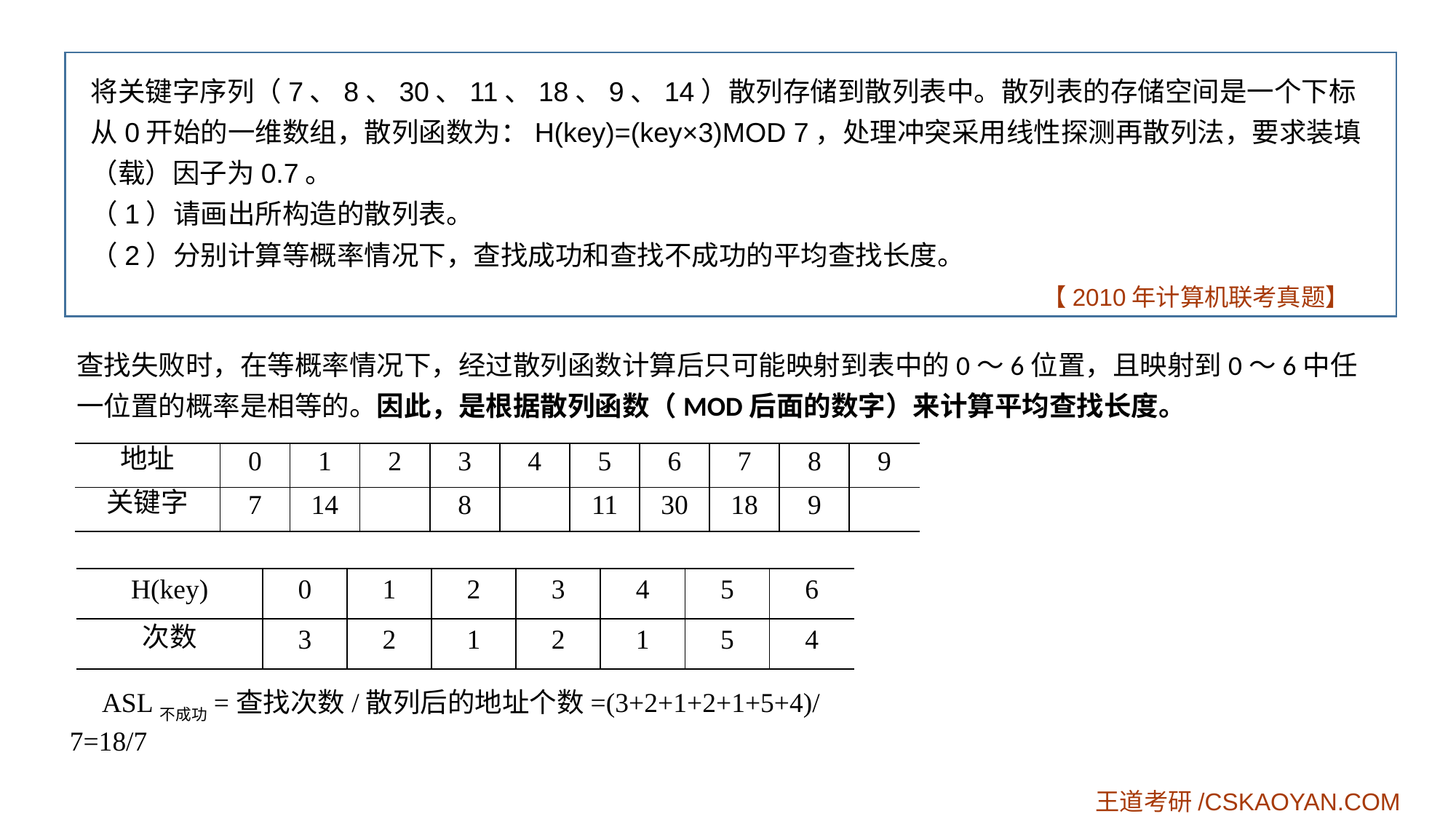

将关键字序列（7、8、30、11、18、9、14）散列存储到散列表中。散列表的存储空间是一个下标从0开始的一维数组，散列函数为：H(key)=(key×3)MOD 7，处理冲突采用线性探测再散列法，要求装填（载）因子为0.7。
（1）请画出所构造的散列表。
（2）分别计算等概率情况下，查找成功和查找不成功的平均查找长度。
								   	     【2010年计算机联考真题】
查找失败时，在等概率情况下，经过散列函数计算后只可能映射到表中的0～6位置，且映射到0～6中任一位置的概率是相等的。因此，是根据散列函数（MOD后面的数字）来计算平均查找长度。
| 地址 | 0 | 1 | 2 | 3 | 4 | 5 | 6 | 7 | 8 | 9 |
| --- | --- | --- | --- | --- | --- | --- | --- | --- | --- | --- |
| 关键字 | 7 | 14 |  | 8 |  | 11 | 30 | 18 | 9 |  |
| H(key) | 0 | 1 | 2 | 3 | 4 | 5 | 6 |
| --- | --- | --- | --- | --- | --- | --- | --- |
| 次数 | 3 | 2 | 1 | 2 | 1 | 5 | 4 |
ASL不成功=查找次数/散列后的地址个数=(3+2+1+2+1+5+4)/7=18/7
王道考研/CSKAOYAN.COM